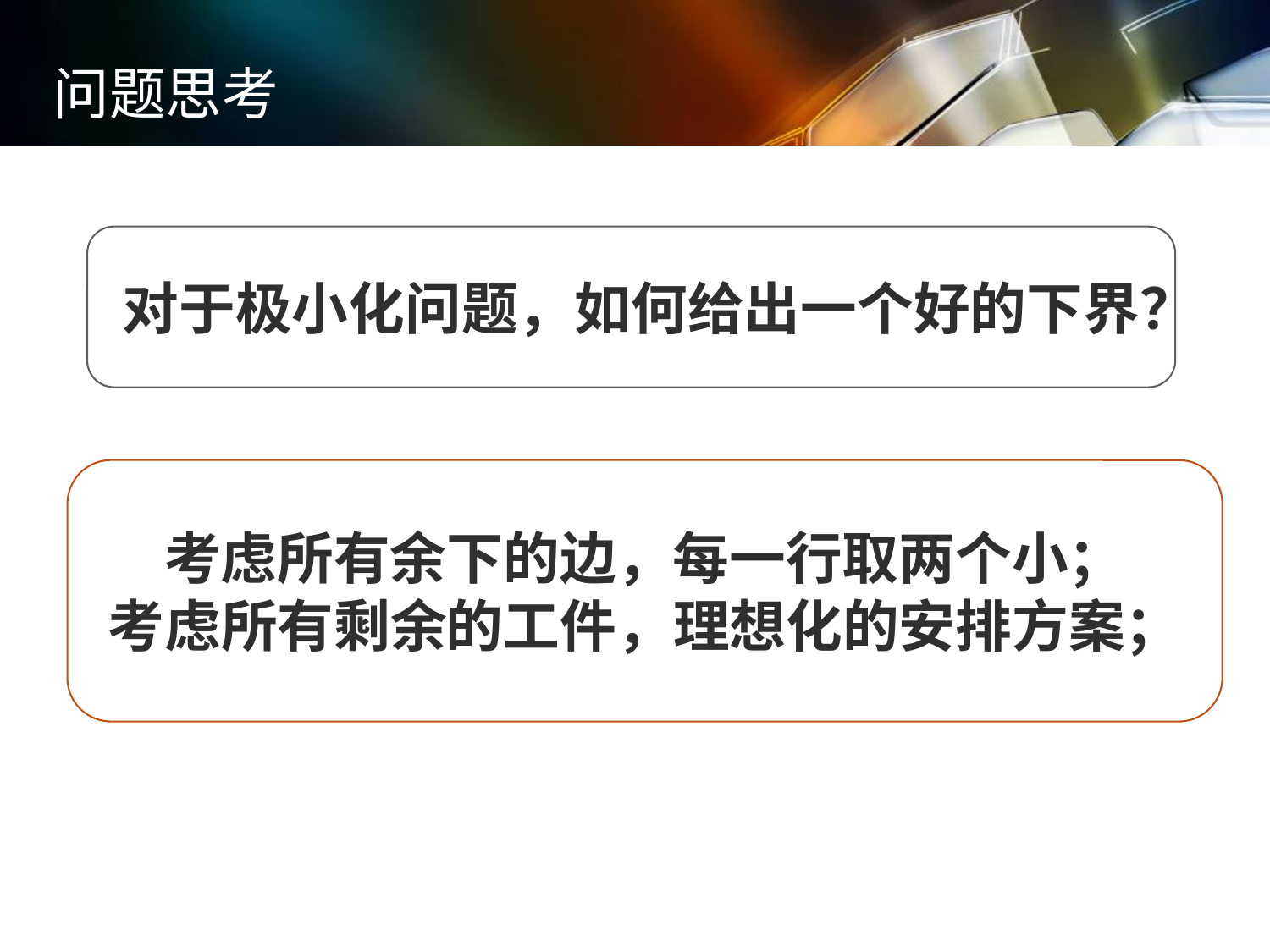

问题思考
对于极小化问题，如何给出一个好的下界？
考虑所有余下的边，每一行取两个小；
考虑所有剩余的工件，理想化的安排方案；